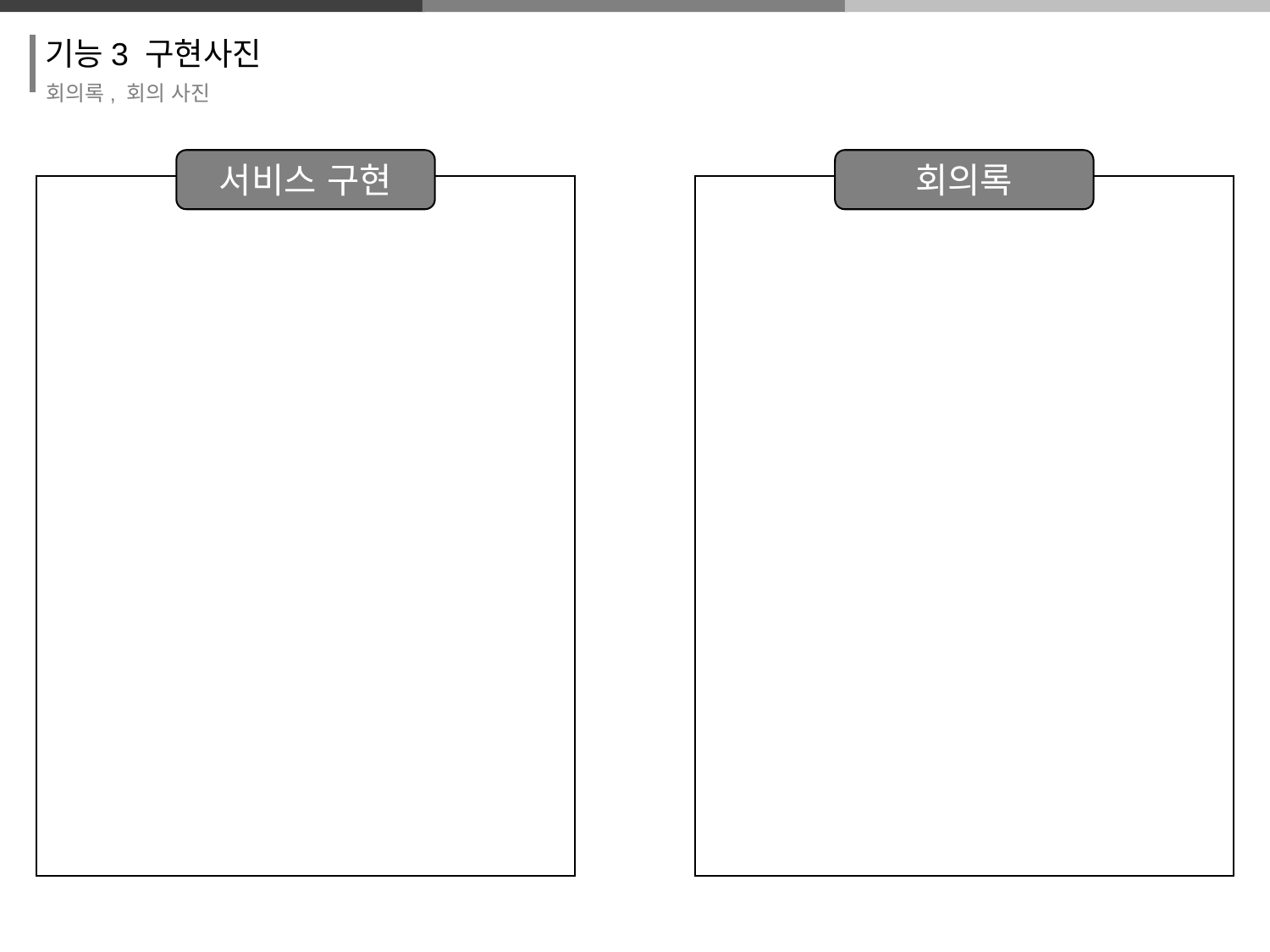

기능3 구현사진

회의록, 회의 사진
서비스 구현

회의록